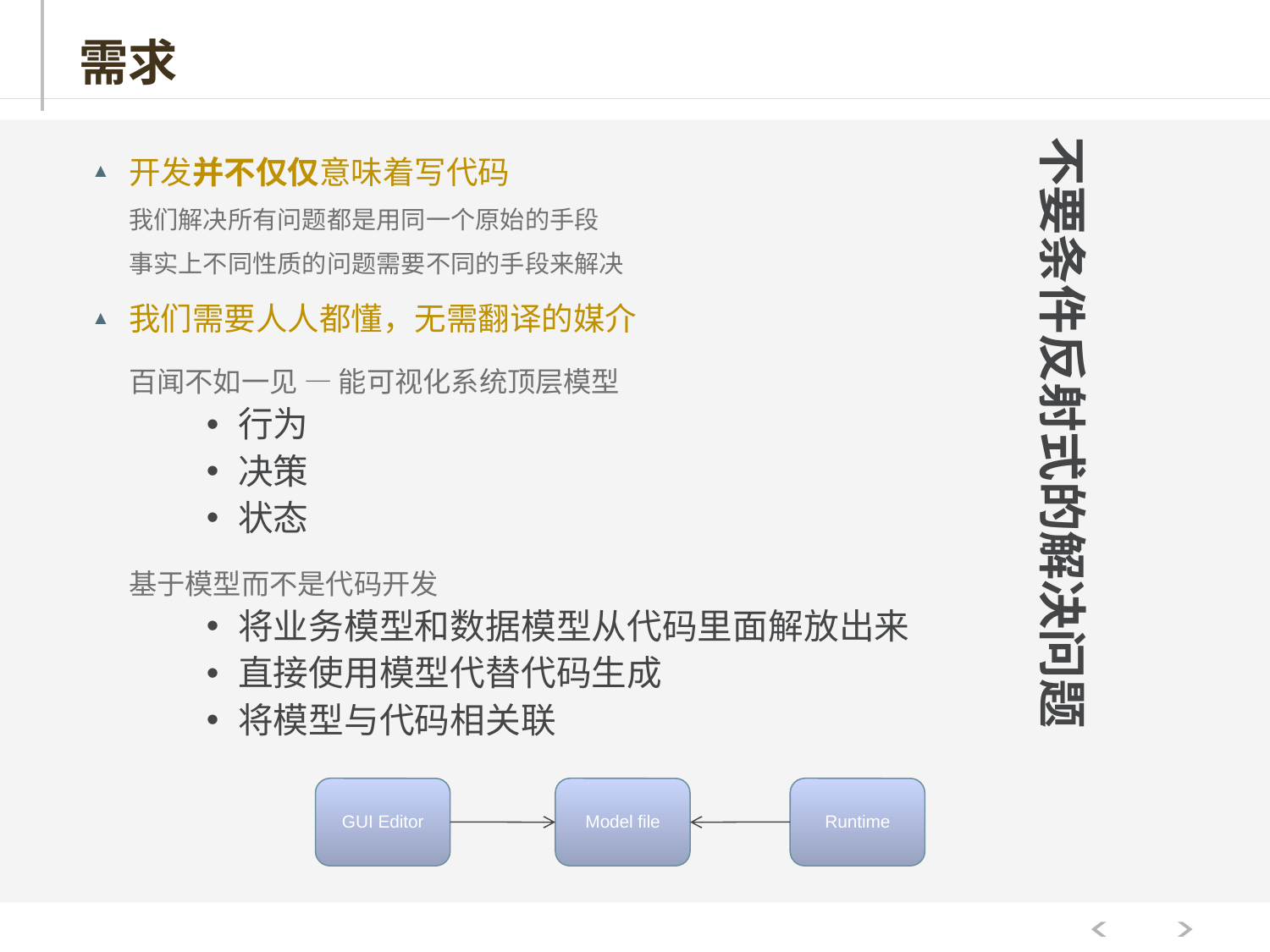

# 需求
不要条件反射式的解决问题
开发并不仅仅意味着写代码
我们解决所有问题都是用同一个原始的手段
事实上不同性质的问题需要不同的手段来解决
我们需要人人都懂，无需翻译的媒介
百闻不如一见 — 能可视化系统顶层模型
行为
决策
状态
基于模型而不是代码开发
将业务模型和数据模型从代码里面解放出来
直接使用模型代替代码生成
将模型与代码相关联

GUI Editor

Model file

Runtime